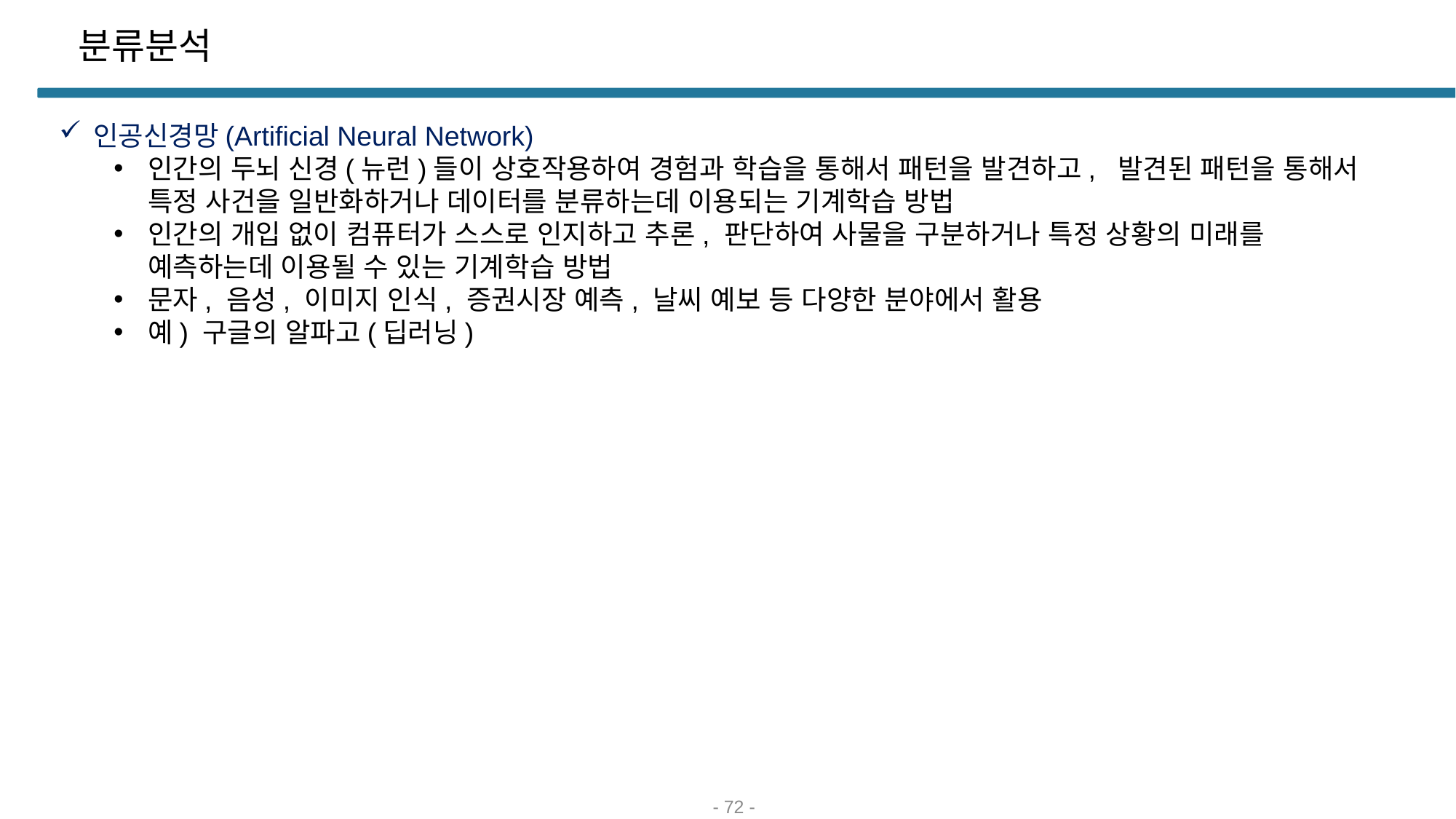

분류분석
#
인공신경망(Artificial Neural Network)
인간의 두뇌 신경(뉴런)들이 상호작용하여 경험과 학습을 통해서 패턴을 발견하고,  발견된 패턴을 통해서 특정 사건을 일반화하거나 데이터를 분류하는데 이용되는 기계학습 방법
인간의 개입 없이 컴퓨터가 스스로 인지하고 추론, 판단하여 사물을 구분하거나 특정 상황의 미래를 예측하는데 이용될 수 있는 기계학습 방법
문자, 음성, 이미지 인식, 증권시장 예측, 날씨 예보 등 다양한 분야에서 활용
예) 구글의 알파고(딥러닝)

- 72 -